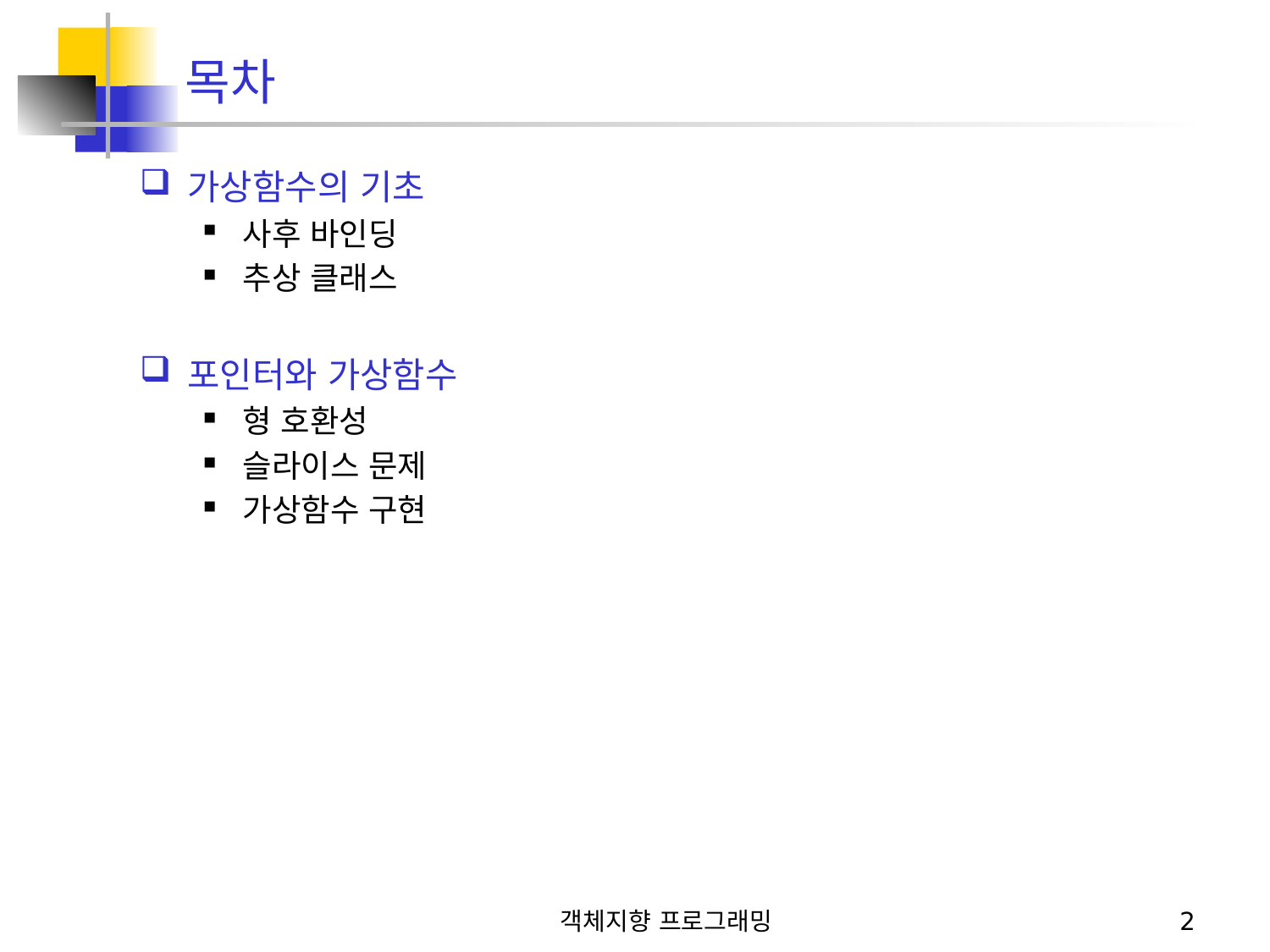

# 목차
가상함수의 기초
사후 바인딩
추상 클래스

포인터와 가상함수
형 호환성
슬라이스 문제
가상함수 구현
객체지향 프로그래밍
2